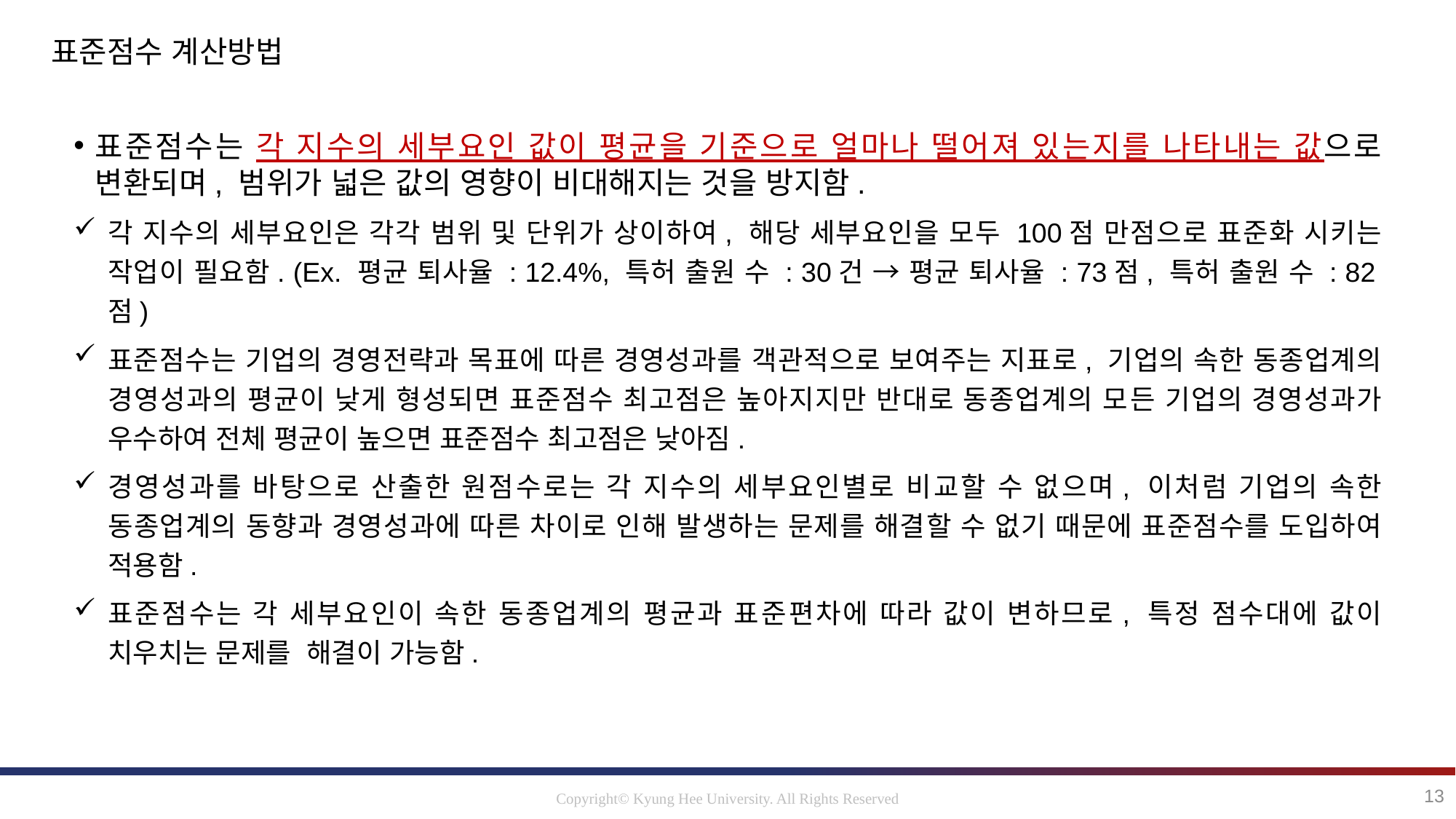

표준점수 계산방법
표준점수는 각 지수의 세부요인 값이 평균을 기준으로 얼마나 떨어져 있는지를 나타내는 값으로 변환되며, 범위가 넓은 값의 영향이 비대해지는 것을 방지함.
각 지수의 세부요인은 각각 범위 및 단위가 상이하여, 해당 세부요인을 모두 100점 만점으로 표준화 시키는 작업이 필요함. (Ex. 평균 퇴사율 : 12.4%, 특허 출원 수 : 30건 → 평균 퇴사율 : 73점, 특허 출원 수 : 82점)
표준점수는 기업의 경영전략과 목표에 따른 경영성과를 객관적으로 보여주는 지표로, 기업의 속한 동종업계의 경영성과의 평균이 낮게 형성되면 표준점수 최고점은 높아지지만 반대로 동종업계의 모든 기업의 경영성과가 우수하여 전체 평균이 높으면 표준점수 최고점은 낮아짐.
경영성과를 바탕으로 산출한 원점수로는 각 지수의 세부요인별로 비교할 수 없으며, 이처럼 기업의 속한 동종업계의 동향과 경영성과에 따른 차이로 인해 발생하는 문제를 해결할 수 없기 때문에 표준점수를 도입하여 적용함.
표준점수는 각 세부요인이 속한 동종업계의 평균과 표준편차에 따라 값이 변하므로, 특정 점수대에 값이 치우치는 문제를  해결이 가능함.

13
Copyright© Kyung Hee University. All Rights Reserved